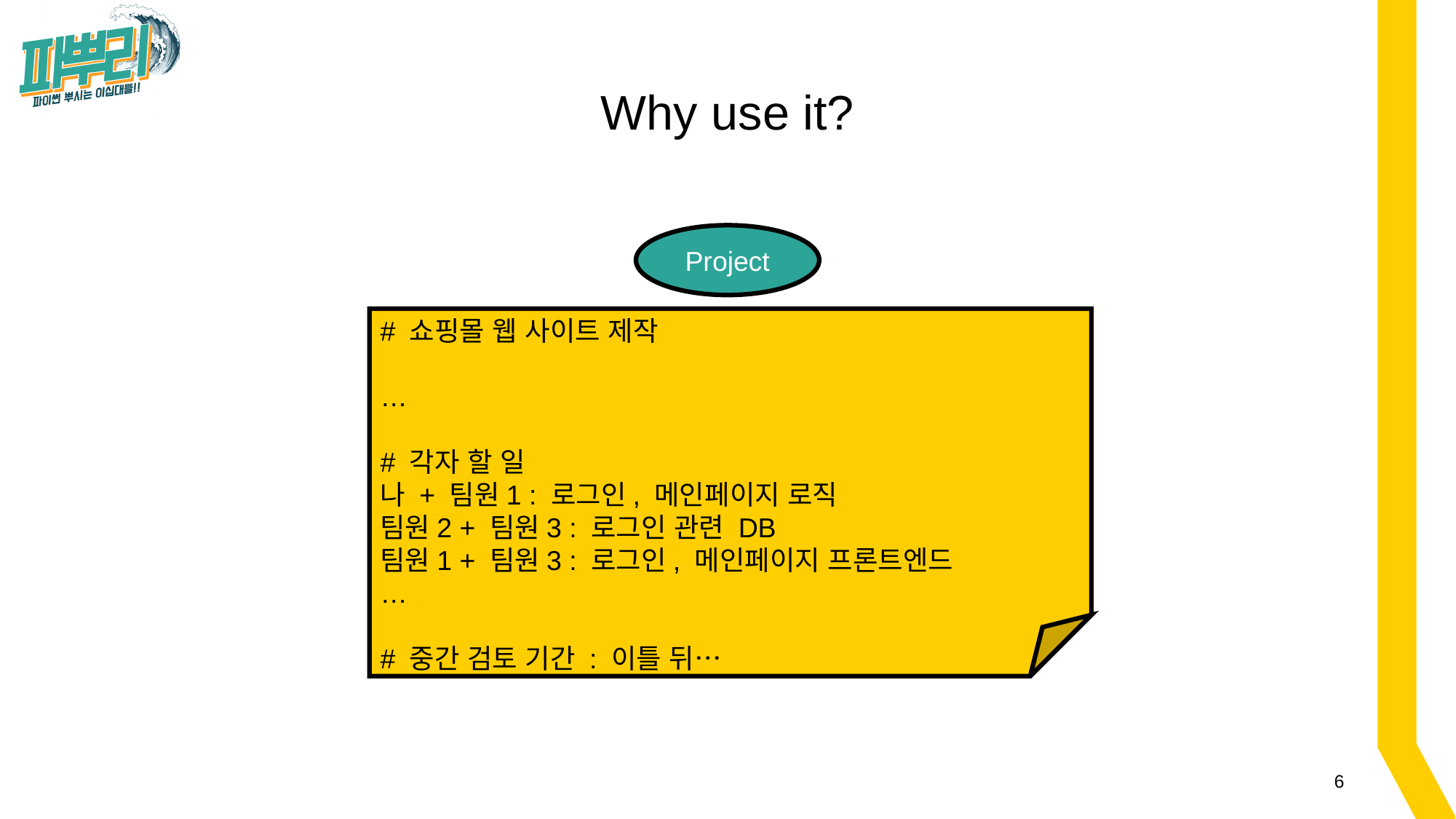

Why use it?
Project
# 쇼핑몰 웹 사이트 제작

…

# 각자 할 일
나 + 팀원1 : 로그인, 메인페이지 로직
팀원2 + 팀원3 : 로그인 관련 DB
팀원1 + 팀원3 : 로그인, 메인페이지 프론트엔드
…

# 중간 검토 기간 : 이틀 뒤…

6